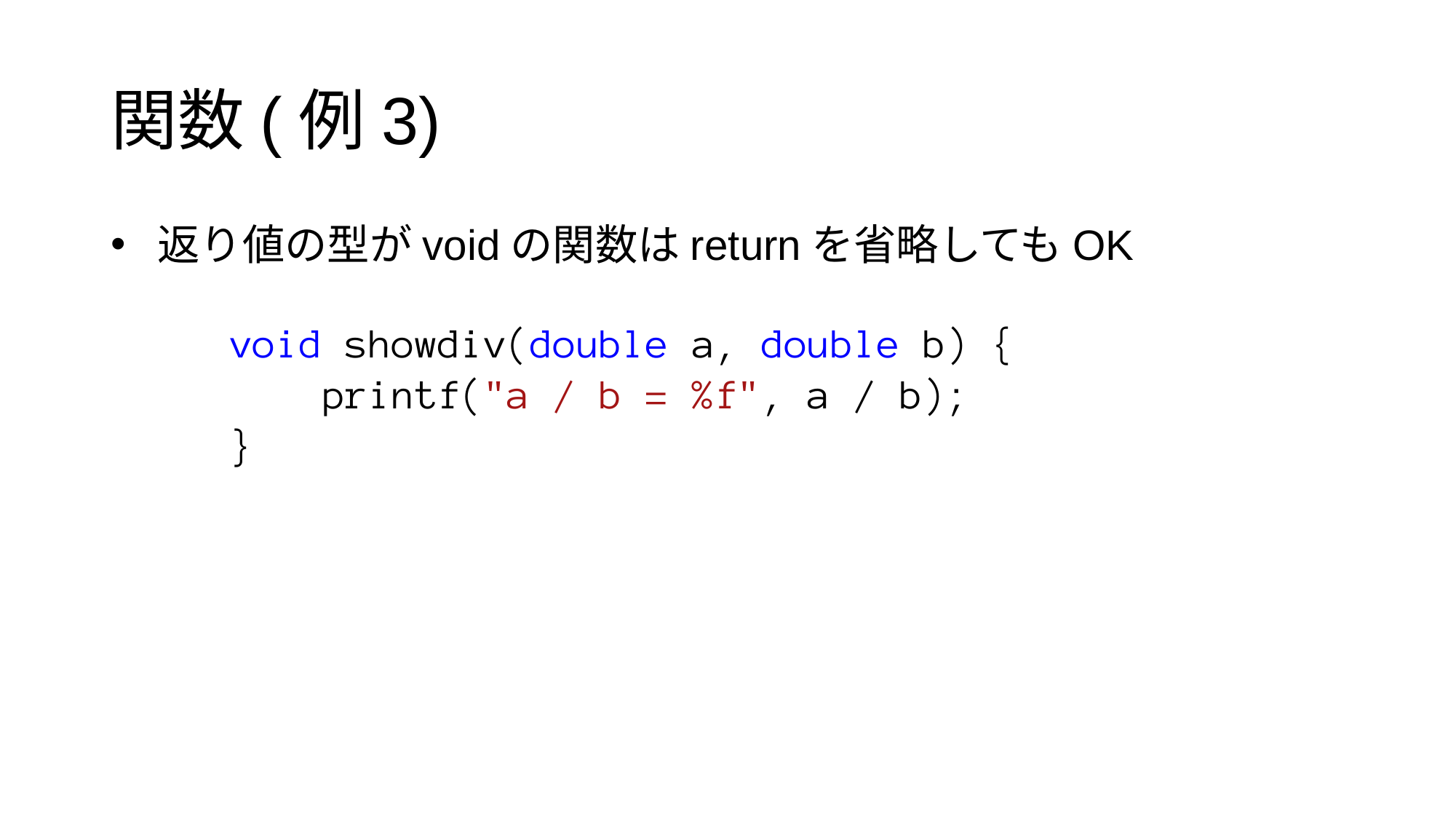

# 関数(例3)
 返り値の型がvoidの関数はreturnを省略してもOK
void showdiv(double a, double b) {
    printf("a / b = %f", a / b);
}